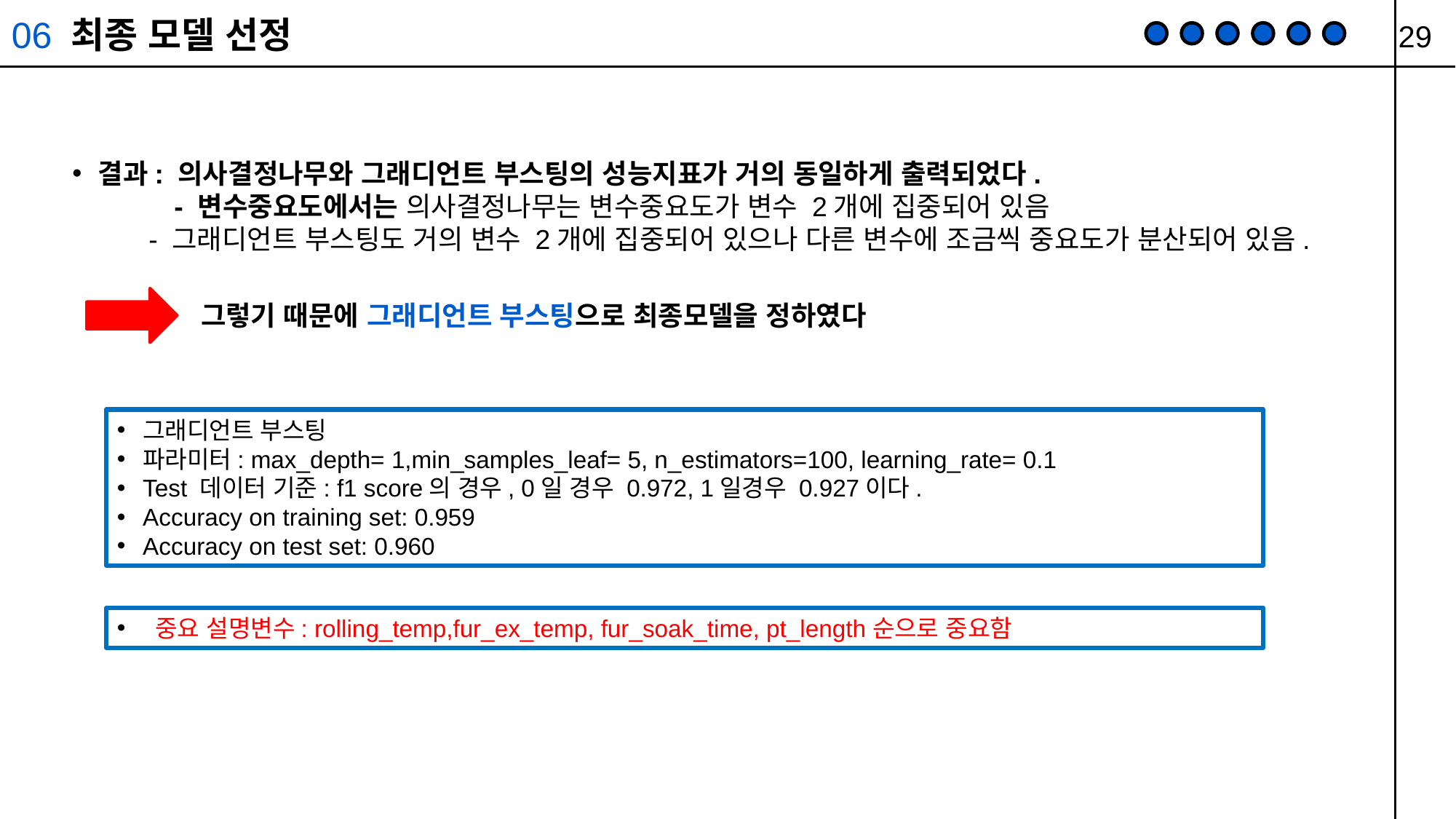

06 최종 모델 선정

결과: 의사결정나무와 그래디언트 부스팅의 성능지표가 거의 동일하게 출력되었다.
          - 변수중요도에서는 의사결정나무는 변수중요도가 변수 2개에 집중되어 있음
          - 그래디언트 부스팅도 거의 변수 2개에 집중되어 있으나 다른 변수에 조금씩 중요도가 분산되어 있음.

그렇기 때문에 그래디언트 부스팅으로 최종모델을 정하였다
그래디언트 부스팅
파라미터: max_depth= 1,min_samples_leaf= 5, n_estimators=100, learning_rate= 0.1
Test 데이터 기준: f1 score의 경우, 0일 경우 0.972, 1일경우 0.927이다.
Accuracy on training set: 0.959
Accuracy on test set: 0.960
 중요 설명변수: rolling_temp,fur_ex_temp, fur_soak_time, pt_length순으로 중요함